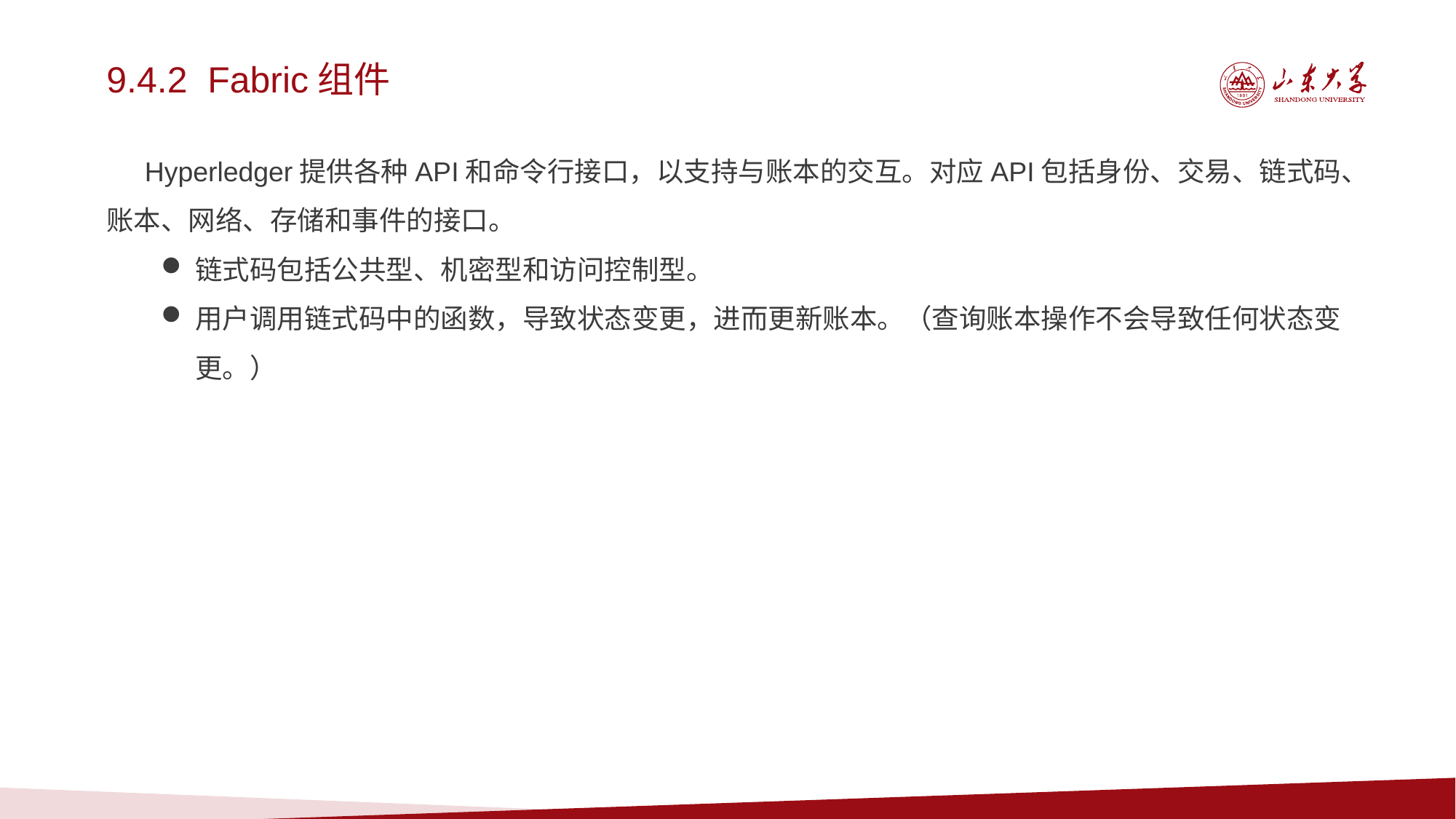

9.4.2  Fabric组件
     Hyperledger提供各种API和命令行接口，以支持与账本的交互。对应API包括身份、交易、链式码、账本、网络、存储和事件的接口。
链式码包括公共型、机密型和访问控制型。
用户调用链式码中的函数，导致状态变更，进而更新账本。（查询账本操作不会导致任何状态变更。）